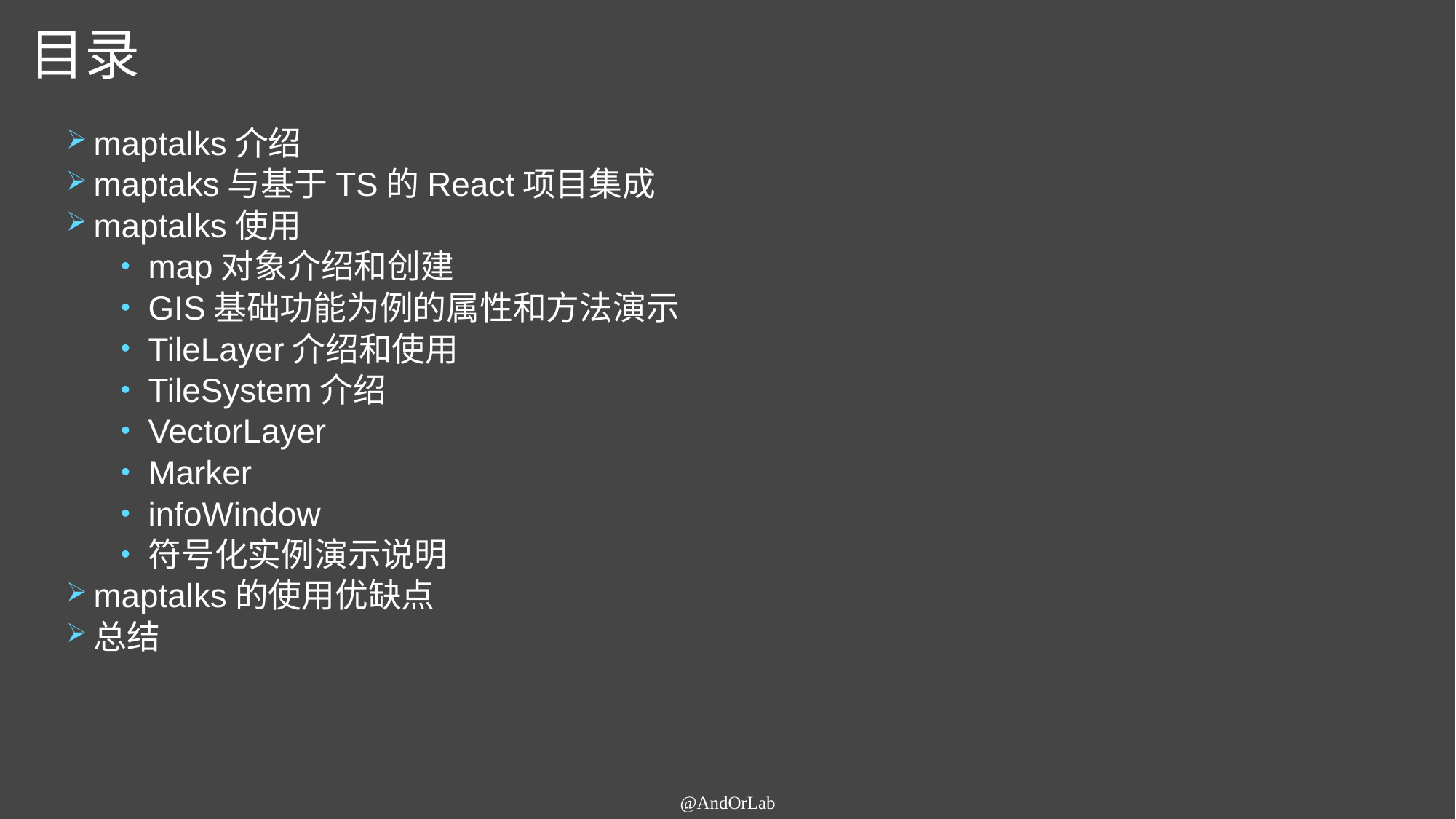

# 目录
maptalks介绍
maptaks与基于TS的React项目集成
maptalks使用
map对象介绍和创建
GIS基础功能为例的属性和方法演示
TileLayer介绍和使用
TileSystem介绍
VectorLayer
Marker
infoWindow
符号化实例演示说明
maptalks的使用优缺点
总结
@AndOrLab